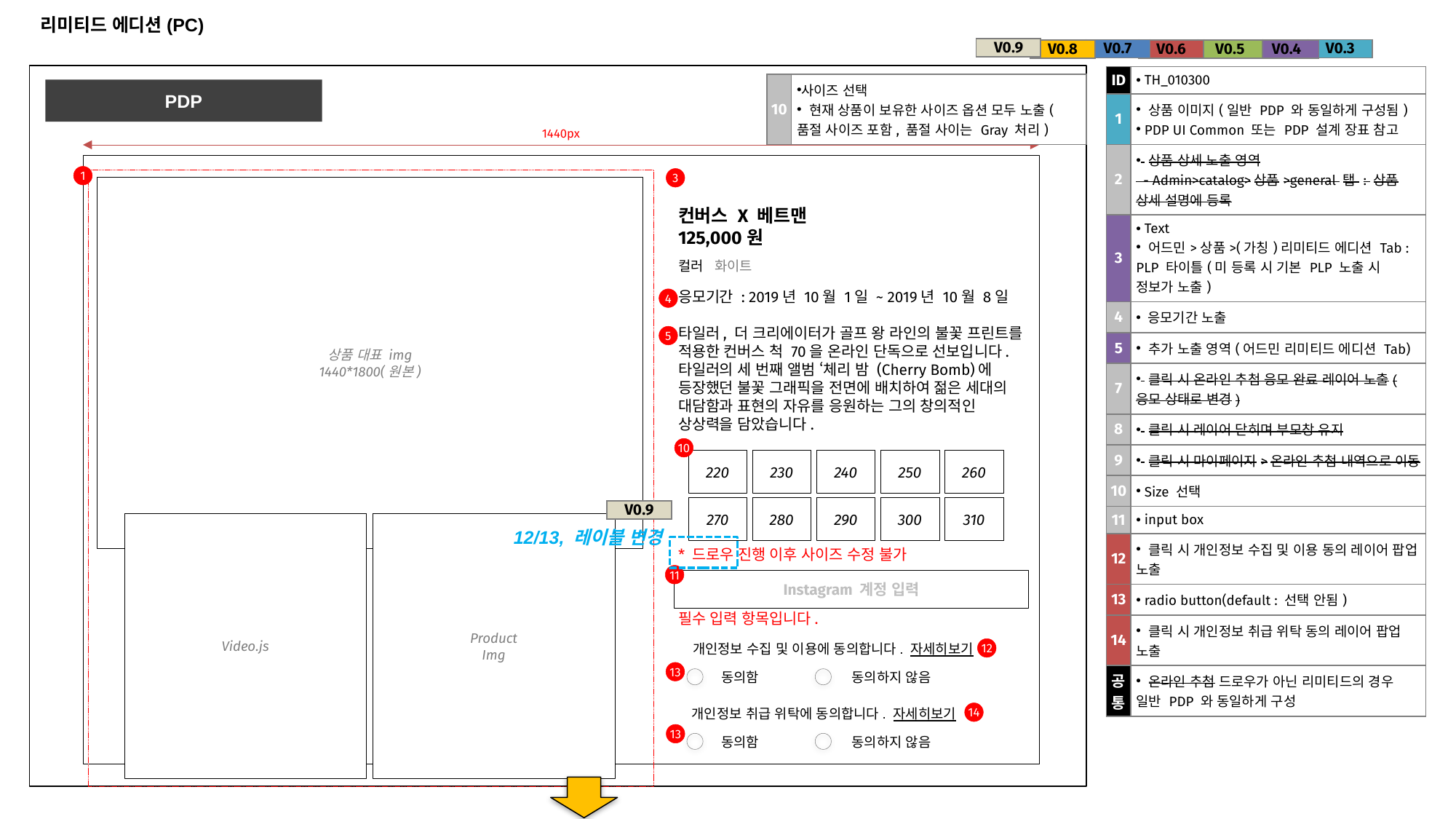

# 리미티드 에디션(PC)
| V0.9 |
| --- |
| V0.7 |
| --- |
| V0.3 |
| --- |
| V0.6 |
| --- |
| V0.5 |
| --- |
| V0.8 |
| --- |
| V0.4 |
| --- |

| ID | TH\_010300 |
| --- | --- |
| 1 | 상품 이미지(일반 PDP 와 동일하게 구성됨) PDP UI Common 또는 PDP 설계 장표 참고 |
| 2 | 상품 상세 노출 영역 - Admin>catalog>상품>general 탭 : 상품 상세 설명에 등록 |
| 3 | Text 어드민>상품>(가칭)리미티드 에디션 Tab : PLP 타이틀(미 등록 시 기본 PLP 노출 시 정보가 노출) |
| 4 | 응모기간 노출 |
| 5 | 추가 노출 영역(어드민 리미티드 에디션 Tab) |
| 7 | 클릭 시 온라인 추첨 응모 완료 레이어 노출(응모 상태로 변경) |
| 8 | 클릭 시 레이어 닫히며 부모창 유지 |
| 9 | 클릭 시 마이페이지>온라인 추첨 내역으로 이동 |
| 10 | Size 선택 |
| 11 | input box |
| 12 | 클릭 시 개인정보 수집 및 이용 동의 레이어 팝업 노출 |
| 13 | radio button(default : 선택 안됨) |
| 14 | 클릭 시 개인정보 취급 위탁 동의 레이어 팝업 노출 |
| 공통 | 온라인 추첨 드로우가 아닌 리미티드의 경우 일반 PDP 와 동일하게 구성 |
| 10 | 사이즈 선택 현재 상품이 보유한 사이즈 옵션 모두 노출(품절 사이즈 포함, 품절 사이는 Gray 처리) |
| --- | --- |
PDP
1440px

1
3

상품 대표 img
1440*1800(원본)

컨버스 X 베트맨
125,000원

응모기간 : 2019년 10월 1일 ~ 2019년 10월 8일

타일러, 더 크리에이터가 골프 왕 라인의 불꽃 프린트를 적용한 컨버스 척 70을 온라인 단독으로 선보입니다. 타일러의 세 번째 앨범 ‘체리 밤 (Cherry Bomb)에 등장했던 불꽃 그래픽을 전면에 배치하여 젊은 세대의 대담함과 표현의 자유를 응원하는 그의 창의적인 상상력을 담았습니다.
컬러   화이트
4
5
10
220
230
240
250
260
270
280
290
300
310
| V0.9 |
| --- |
Video.js
Product
Img
12/13, 레이블 변경

* 드로우 진행 이후 사이즈 수정 불가
11
Instagram 계정 입력
필수 입력 항목입니다.
개인정보 수집 및 이용에 동의합니다. 자세히보기
12
13
동의함
동의하지 않음

개인정보 취급 위탁에 동의합니다. 자세히보기
14
13
동의함
동의하지 않음